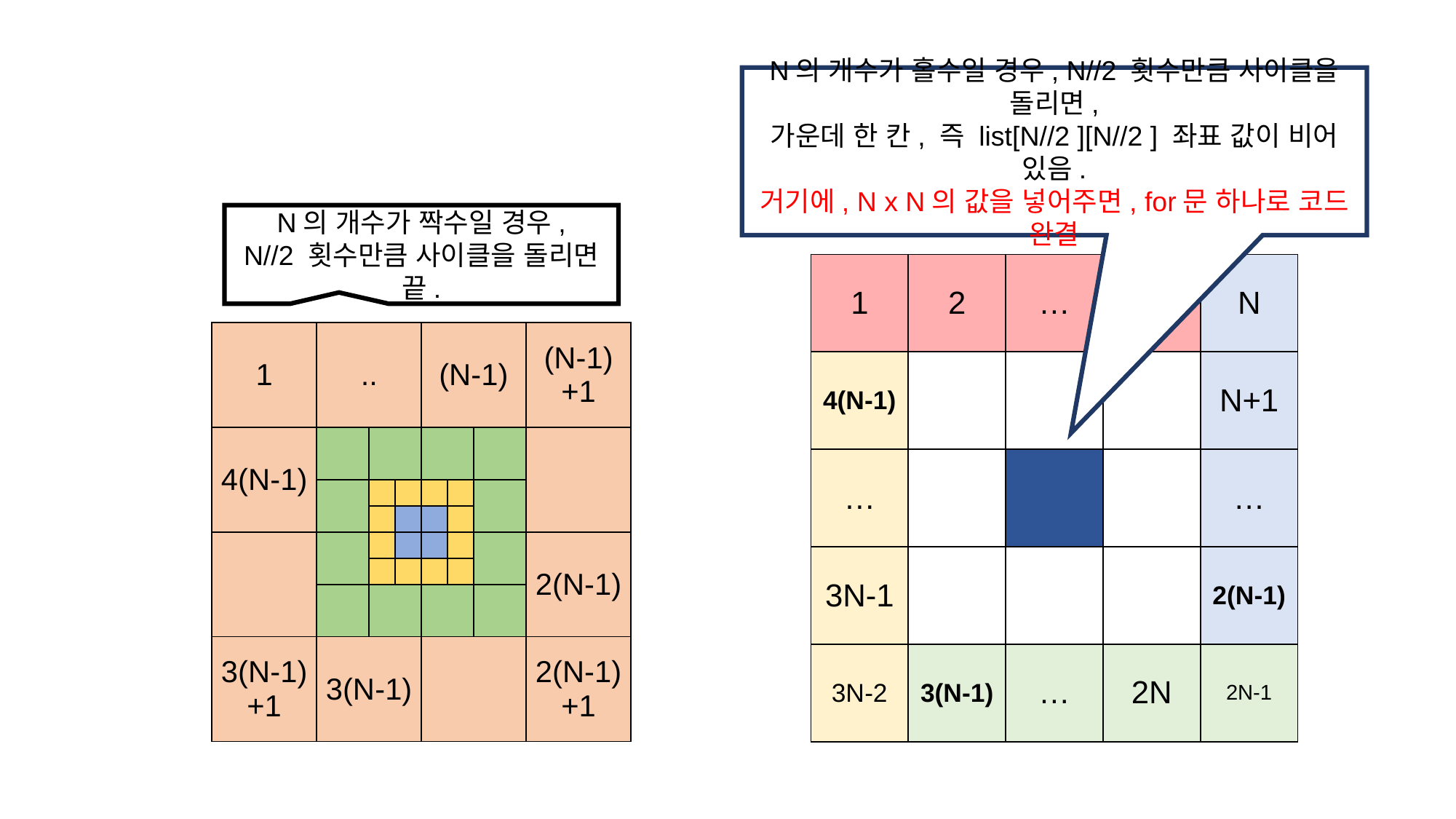

N의 개수가 홀수일 경우, N//2 횟수만큼 사이클을 돌리면,
가운데 한 칸, 즉 list[N//2 ][N//2 ] 좌표 값이 비어 있음.
거기에, N x N의 값을 넣어주면, for문 하나로 코드 완결
N의 개수가 짝수일 경우,
N//2 횟수만큼 사이클을 돌리면 끝.
| 1 | 2 | … | N-1 | N |
| --- | --- | --- | --- | --- |
| 4(N-1) |  |  |  | N+1 |
| … |  |  |  | … |
| 3N-1 |  |  |  | 2(N-1) |
| 3N-2 | 3(N-1) | … | 2N | 2N-1 |
| 1 | .. |  |  | (N-1) |  |  | (N-1) +1 |
| --- | --- | --- | --- | --- | --- | --- | --- |
| 4(N-1) |  |  |  |  |  |  |  |
|  |  |  |  |  |  |  |  |
|  |  |  |  |  |  |  |  |
|  |  |  |  |  |  |  | 2(N-1) |
|  |  |  |  |  |  |  |  |
|  |  |  |  |  |  |  |  |
| 3(N-1) +1 | 3(N-1) |  |  |  |  |  | 2(N-1) +1 |